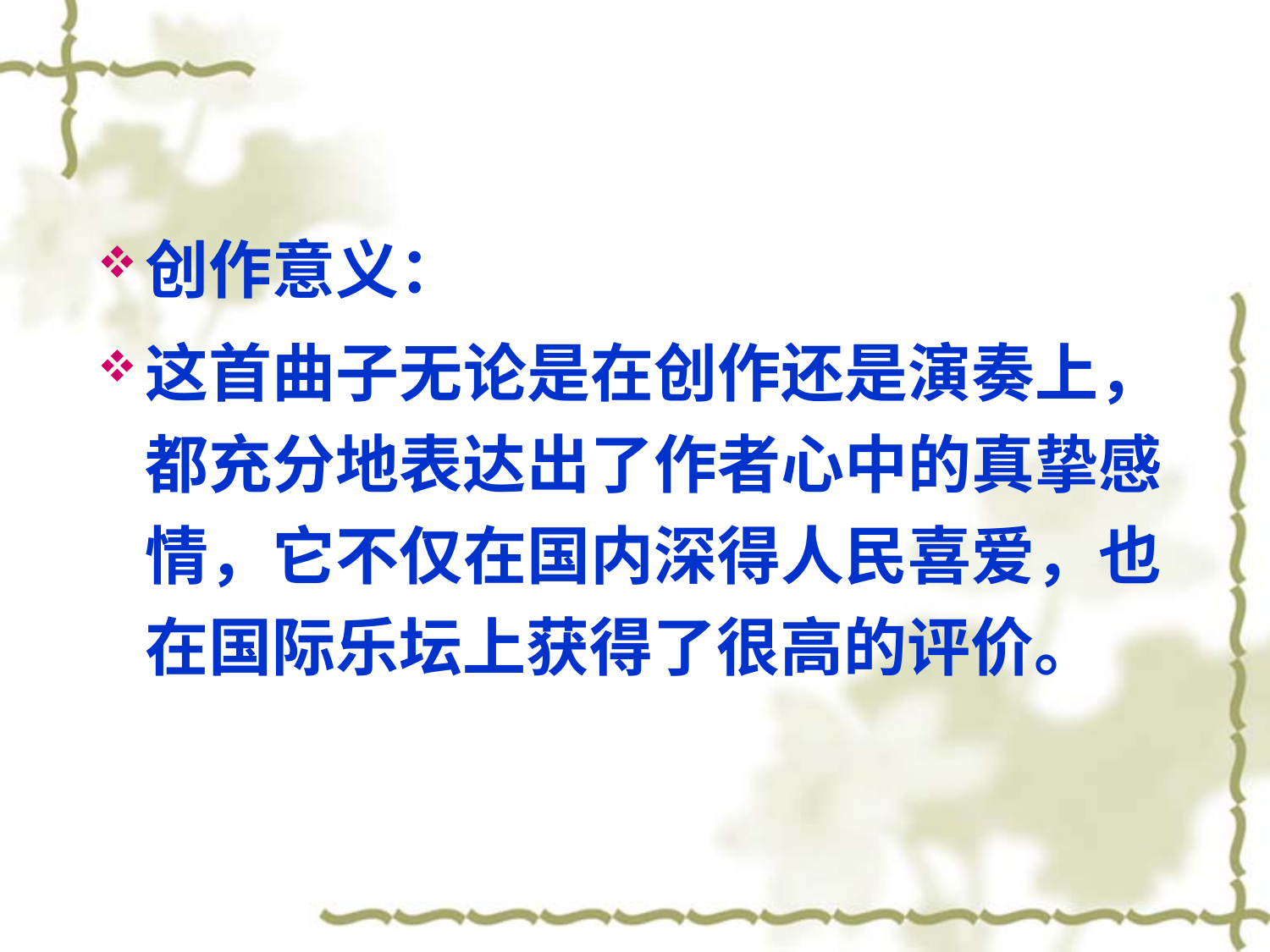

#

创作意义：
这首曲子无论是在创作还是演奏上，都充分地表达出了作者心中的真挚感情，它不仅在国内深得人民喜爱，也在国际乐坛上获得了很高的评价。